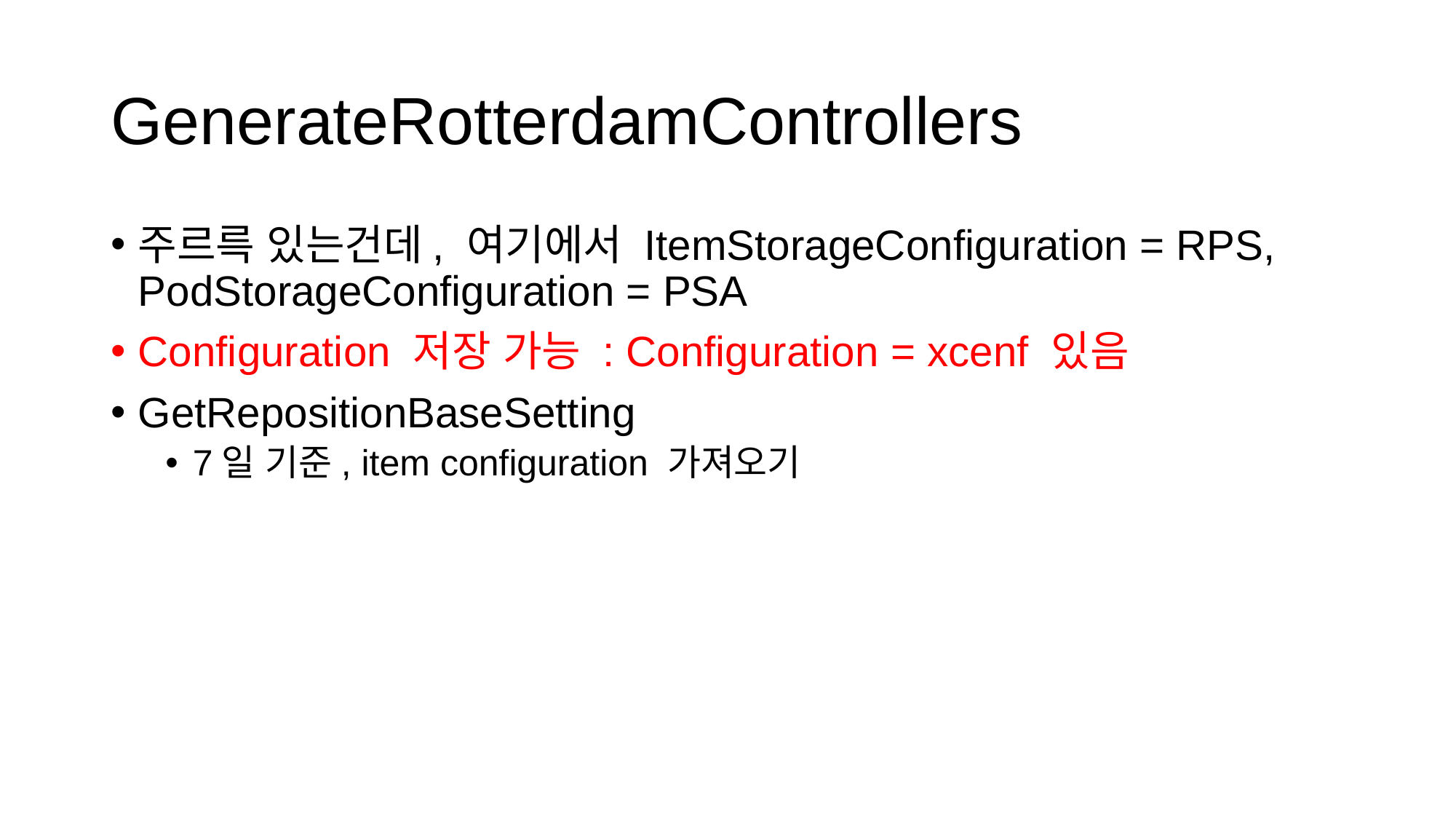

# GenerateRotterdamControllers
주르륵 있는건데, 여기에서 ItemStorageConfiguration = RPS, PodStorageConfiguration = PSA
Configuration 저장 가능 : Configuration = xcenf 있음
GetRepositionBaseSetting
7일 기준, item configuration 가져오기